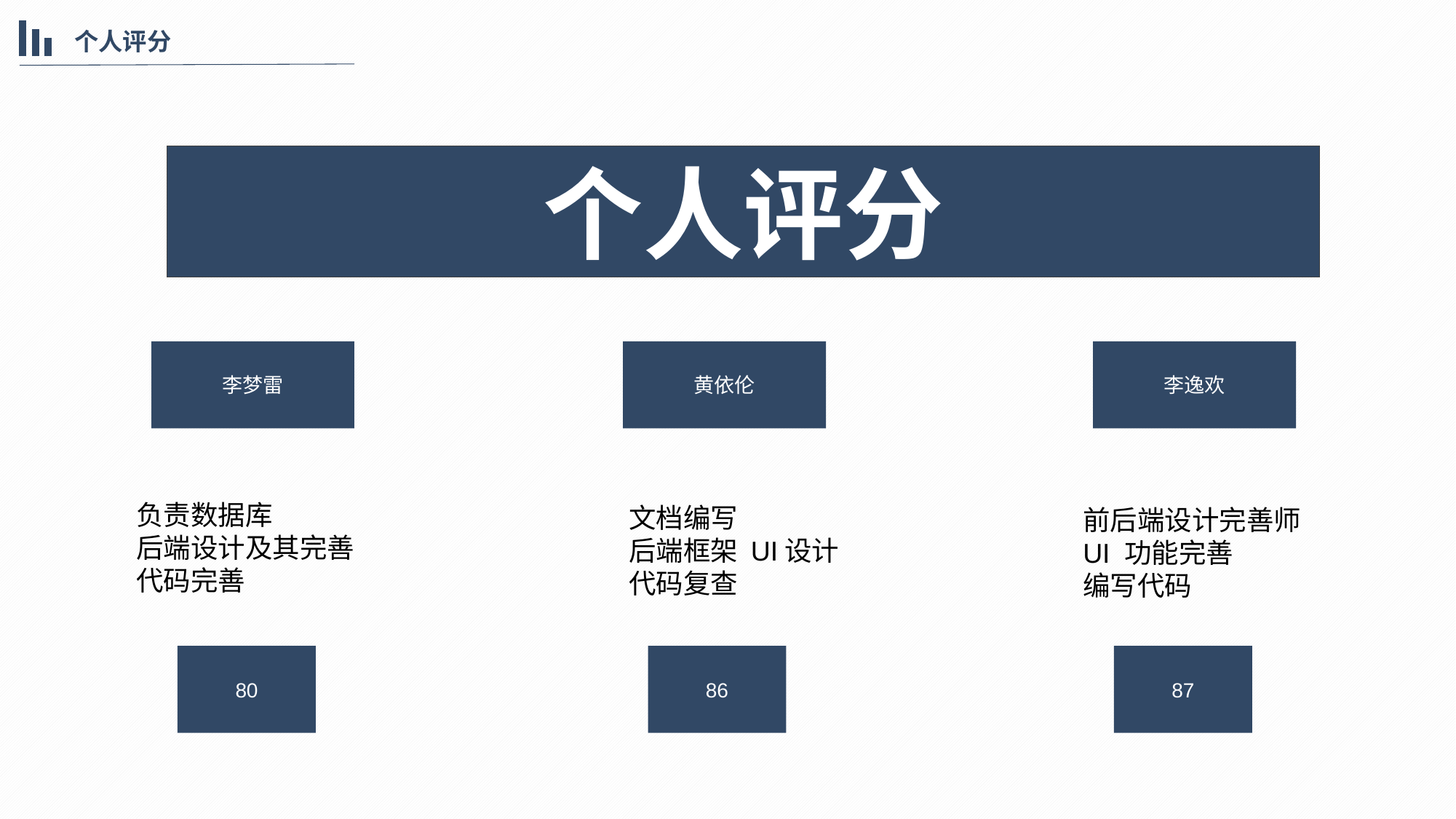

个人评分

个人评分
李梦雷
黄依伦
李逸欢
负责数据库
后端设计及其完善
代码完善
文档编写
后端框架 UI设计
代码复查
前后端设计完善师
UI 功能完善
编写代码
86
87
80